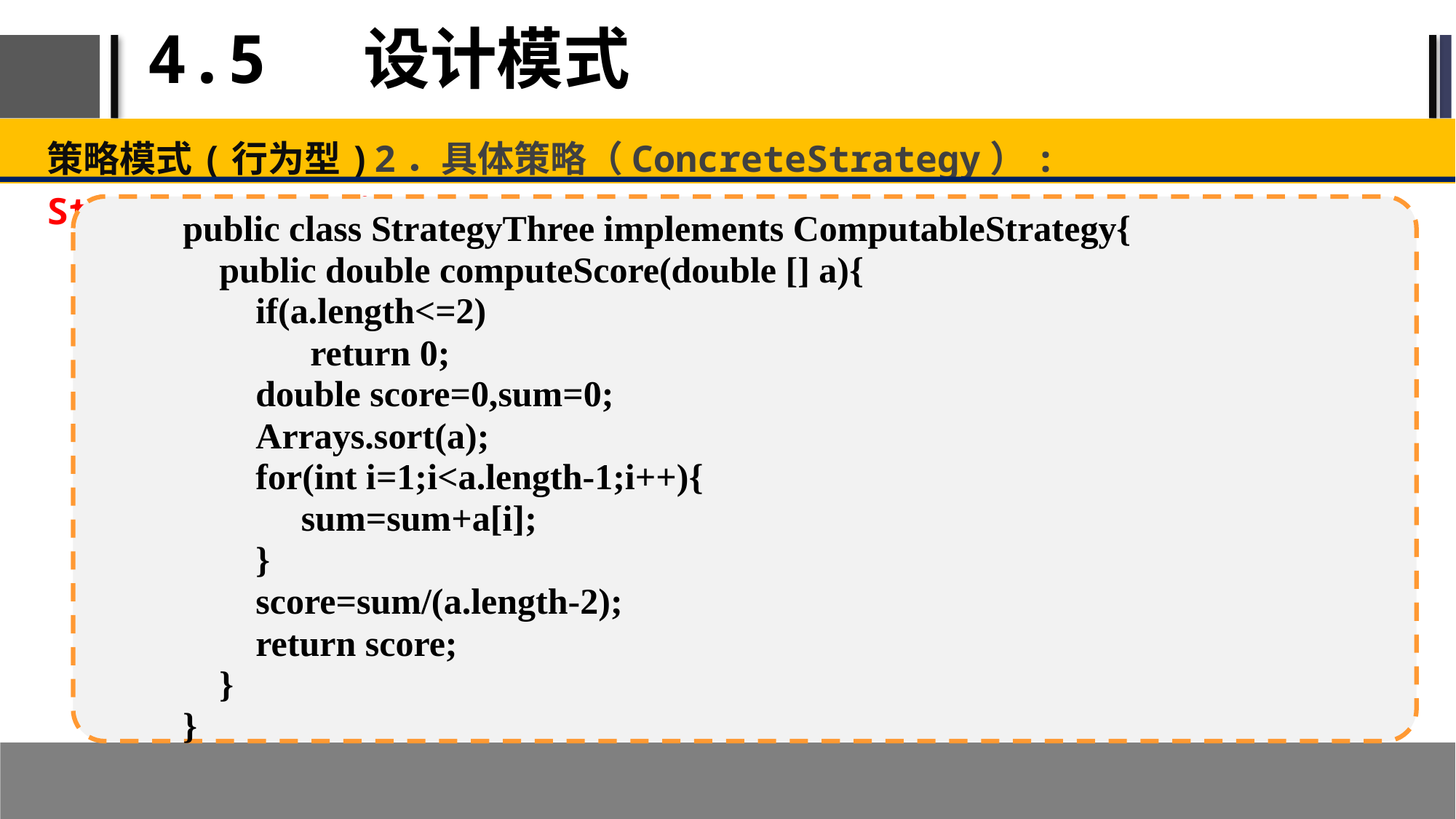

# 4.5  设计模式

策略模式(行为型)	2．具体策略（ConcreteStrategy）: StrategyThree.java

public class StrategyThree implements ComputableStrategy{
    public double computeScore(double [] a){
        if(a.length<=2)
              return 0;
        double score=0,sum=0;
        Arrays.sort(a);
        for(int i=1;i<a.length-1;i++){
             sum=sum+a[i];
        }
        score=sum/(a.length-2);
        return score;
    }
}